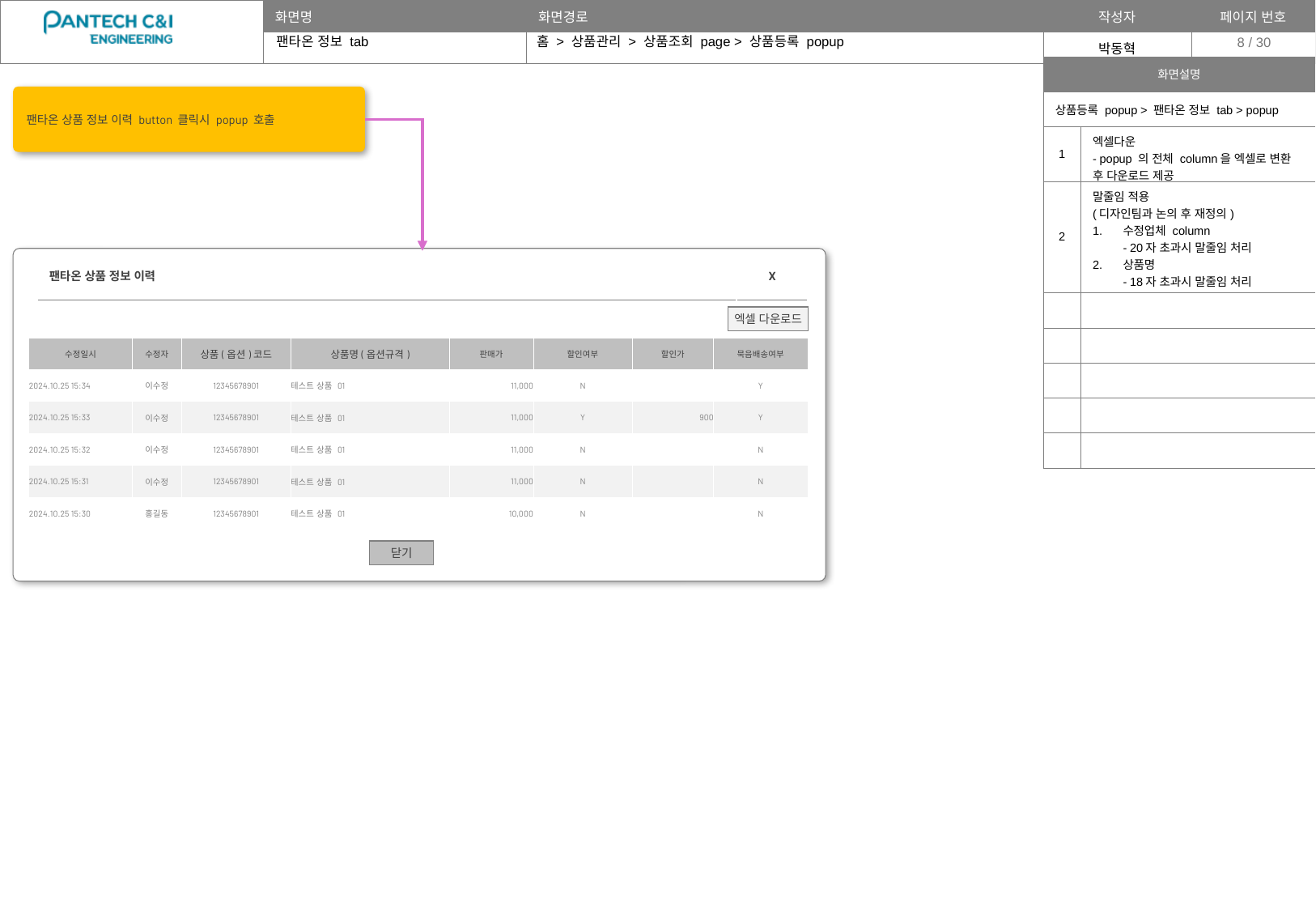

팬타온 정보 tab
홈 > 상품관리 > 상품조회 page > 상품등록 popup
8
| 화면설명 |  |
| --- | --- |
| 상품등록 popup > 팬타온 정보 tab > popup |  |
| 1 | 엑셀다운 - popup 의 전체 column을 엑셀로 변환 후 다운로드 제공 |
| 2 | 말줄임 적용 (디자인팀과 논의 후 재정의) 수정업체 column - 20자 초과시 말줄임 처리 상품명 - 18자 초과시 말줄임 처리 |
|  |  |
|  |  |
|  |  |
|  |  |
|  |  |
팬타온 상품 정보 이력 button 클릭시 popup 호출

| 팬타온 상품 정보 이력 | X |
| --- | --- |
엑셀 다운로드
| 수정일시 | 수정자 | 상품(옵션)코드 | 상품명(옵션규격) | 판매가 | 할인여부 | 할인가 | 묵음배송여부 |
| --- | --- | --- | --- | --- | --- | --- | --- |
| 2024.10.25 15:34 | 이수정 | 12345678901 | 테스트 상품 01 | 11,000 | N |  | Y |
| 2024.10.25 15:33 | 이수정 | 12345678901 | 테스트 상품 01 | 11,000 | Y | 900 | Y |
| 2024.10.25 15:32 | 이수정 | 12345678901 | 테스트 상품 01 | 11,000 | N |  | N |
| 2024.10.25 15:31 | 이수정 | 12345678901 | 테스트 상품 01 | 11,000 | N |  | N |
| 2024.10.25 15:30 | 홍길동 | 12345678901 | 테스트 상품 01 | 10,000 | N |  | N |
닫기